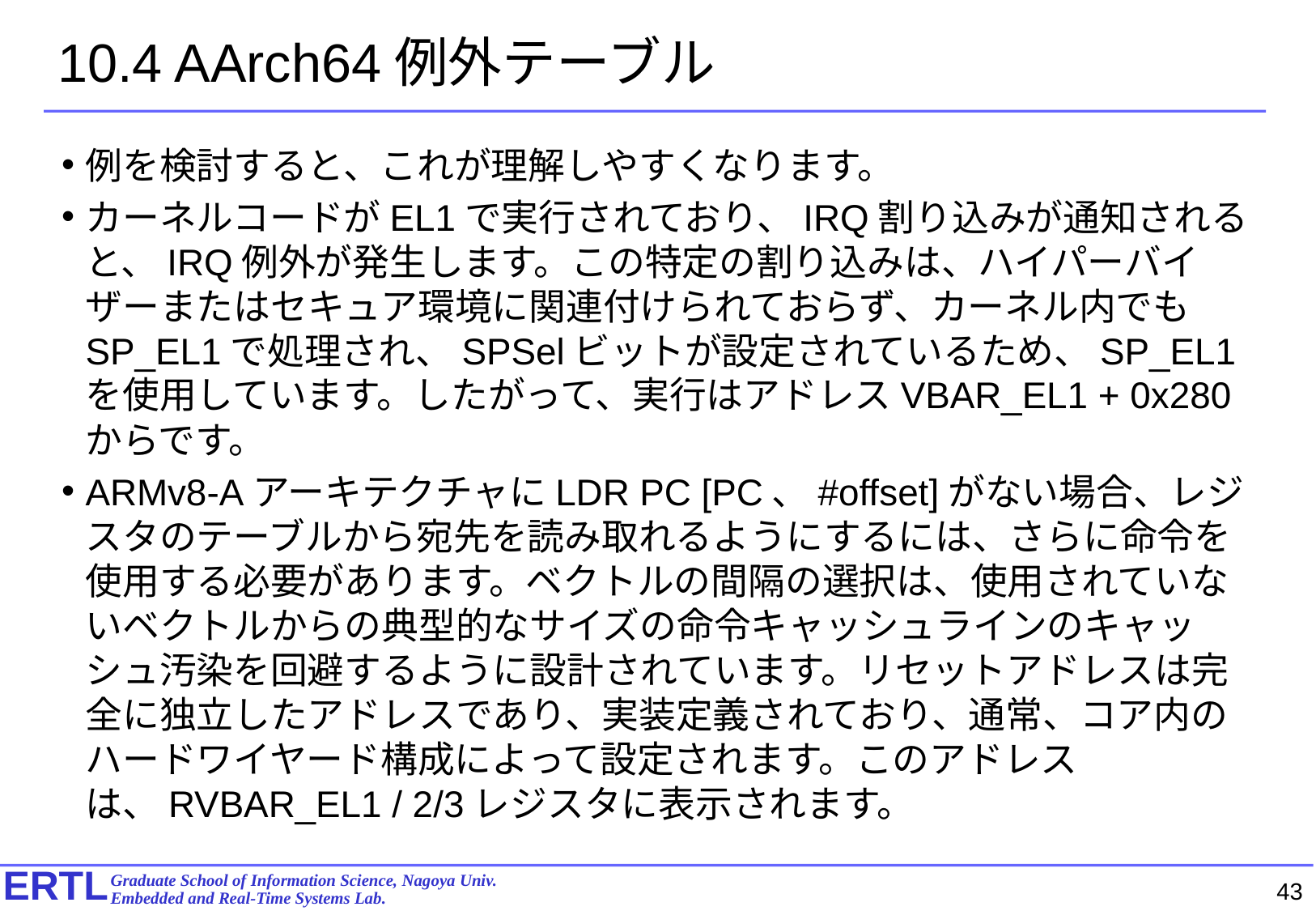

# 10.4 AArch64例外テーブル
例を検討すると、これが理解しやすくなります。
カーネルコードがEL1で実行されており、IRQ割り込みが通知されると、IRQ例外が発生します。この特定の割り込みは、ハイパーバイザーまたはセキュア環境に関連付けられておらず、カーネル内でもSP_EL1で処理され、SPSelビットが設定されているため、SP_EL1を使用しています。したがって、実行はアドレスVBAR_EL1 + 0x280からです。
ARMv8-AアーキテクチャにLDR PC [PC、#offset]がない場合、レジスタのテーブルから宛先を読み取れるようにするには、さらに命令を使用する必要があります。ベクトルの間隔の選択は、使用されていないベクトルからの典型的なサイズの命令キャッシュラインのキャッシュ汚染を回避するように設計されています。リセットアドレスは完全に独立したアドレスであり、実装定義されており、通常、コア内のハードワイヤード構成によって設定されます。このアドレスは、RVBAR_EL1 / 2/3レジスタに表示されます。
43